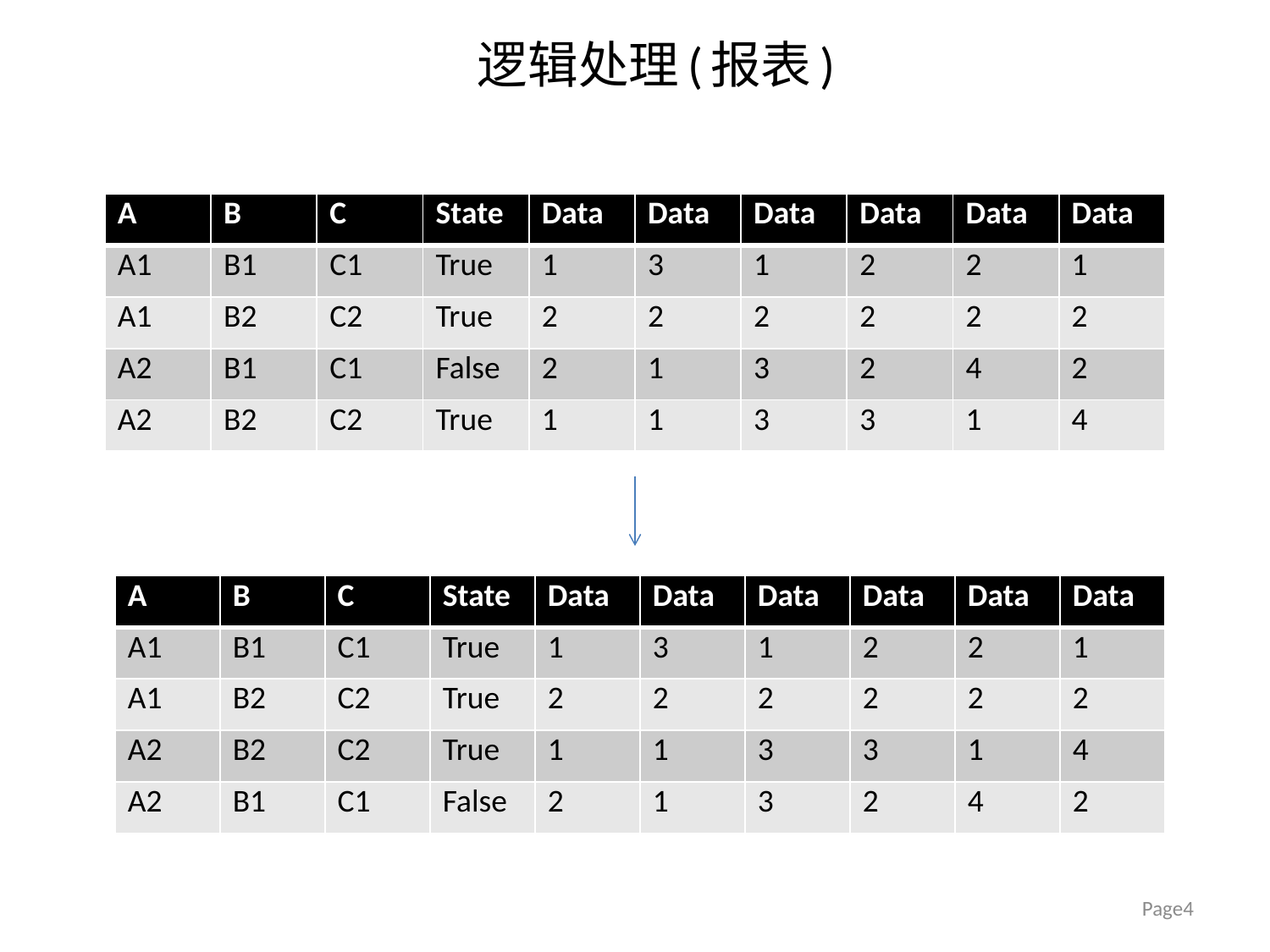

# 逻辑处理(报表)
| A | B | C | State | Data | Data | Data | Data | Data | Data |
| --- | --- | --- | --- | --- | --- | --- | --- | --- | --- |
| A1 | B1 | C1 | True | 1 | 3 | 1 | 2 | 2 | 1 |
| A1 | B2 | C2 | True | 2 | 2 | 2 | 2 | 2 | 2 |
| A2 | B1 | C1 | False | 2 | 1 | 3 | 2 | 4 | 2 |
| A2 | B2 | C2 | True | 1 | 1 | 3 | 3 | 1 | 4 |
| A | B | C | State | Data | Data | Data | Data | Data | Data |
| --- | --- | --- | --- | --- | --- | --- | --- | --- | --- |
| A1 | B1 | C1 | True | 1 | 3 | 1 | 2 | 2 | 1 |
| A1 | B2 | C2 | True | 2 | 2 | 2 | 2 | 2 | 2 |
| A2 | B2 | C2 | True | 1 | 1 | 3 | 3 | 1 | 4 |
| A2 | B1 | C1 | False | 2 | 1 | 3 | 2 | 4 | 2 |
Page4